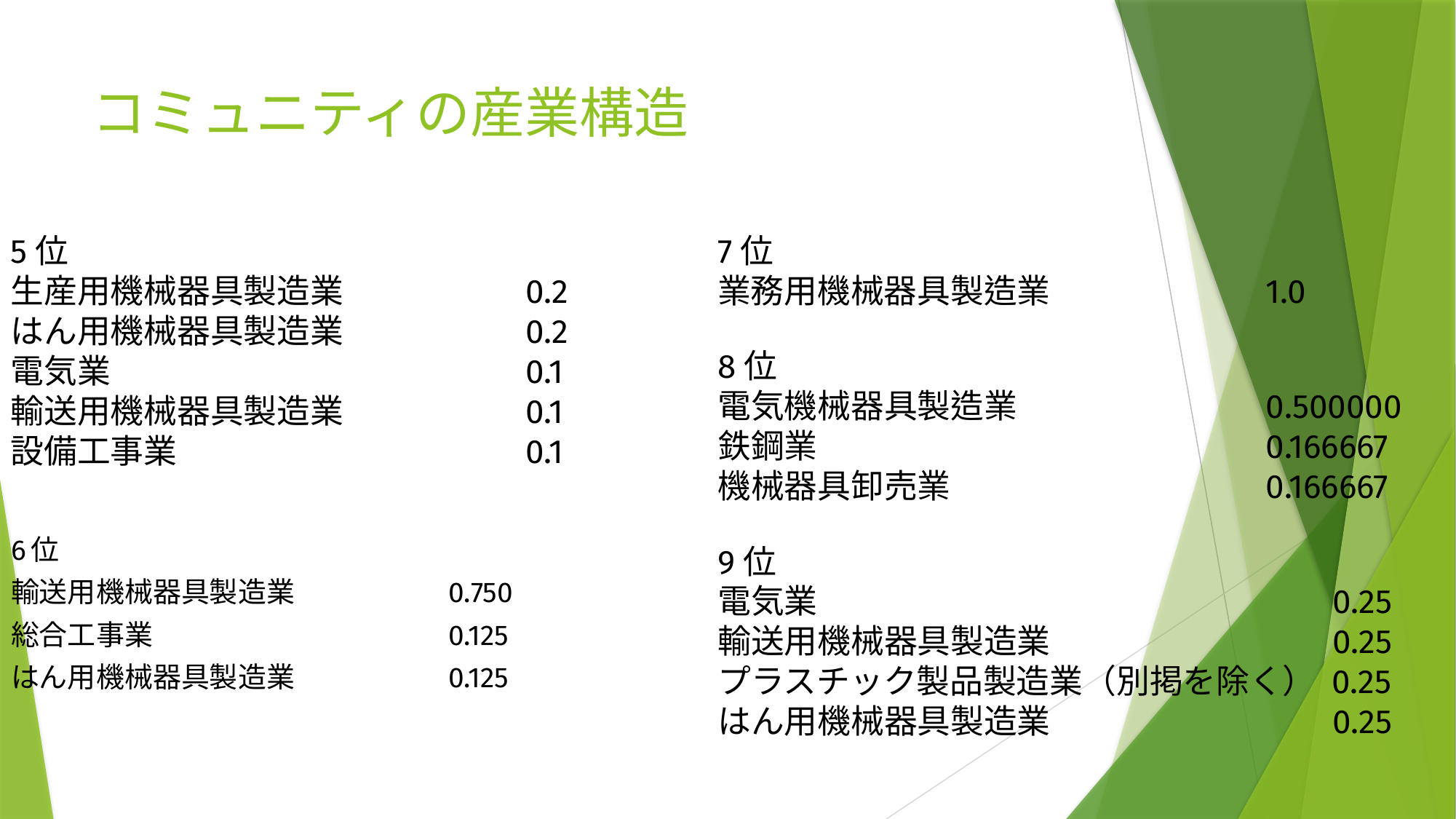

# コミュニティの産業構造
5位
生産用機械器具製造業 　　　　　0.2
はん用機械器具製造業 　　　　　0.2
電気業 　　　　　　　　　　　　0.1
輸送用機械器具製造業 　　　　　0.1
設備工事業 　　　　　　　　　　0.1
7位
業務用機械器具製造業 　　　　　　1.0
8位
電気機械器具製造業　　　　　　　 0.500000
鉄鋼業 　　　　　　　　　　　　　0.166667
機械器具卸売業　　　　　　　 　　0.166667
6位
輸送用機械器具製造業 　　　　　0.750
総合工事業 　　　　　　　　　　0.125
はん用機械器具製造業　　　　　 0.125

9位
電気業 　　　　　　　　　　　　　　　0.25
輸送用機械器具製造業 　　　　　　　　0.25
プラスチック製品製造業（別掲を除く） 0.25
はん用機械器具製造業 　　　　　　　　0.25